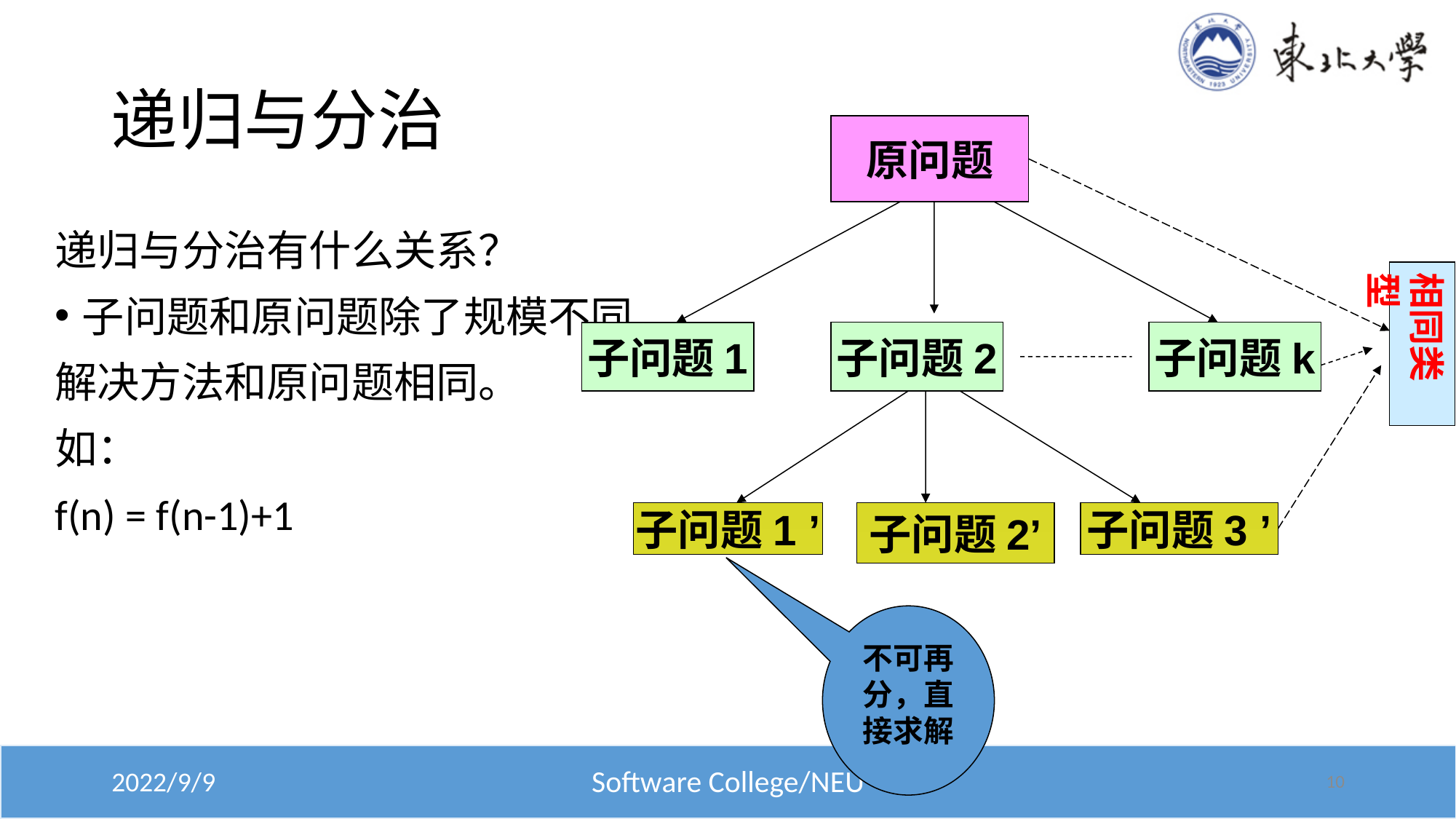

# 递归与分治
原问题

递归与分治有什么关系？
子问题和原问题除了规模不同、
解决方法和原问题相同。
如：
f(n) = f(n-1)+1
相同类型
子问题1
子问题2
子问题k

子问题1 ’
子问题2’
子问题3 ’
不可再分，直接求解